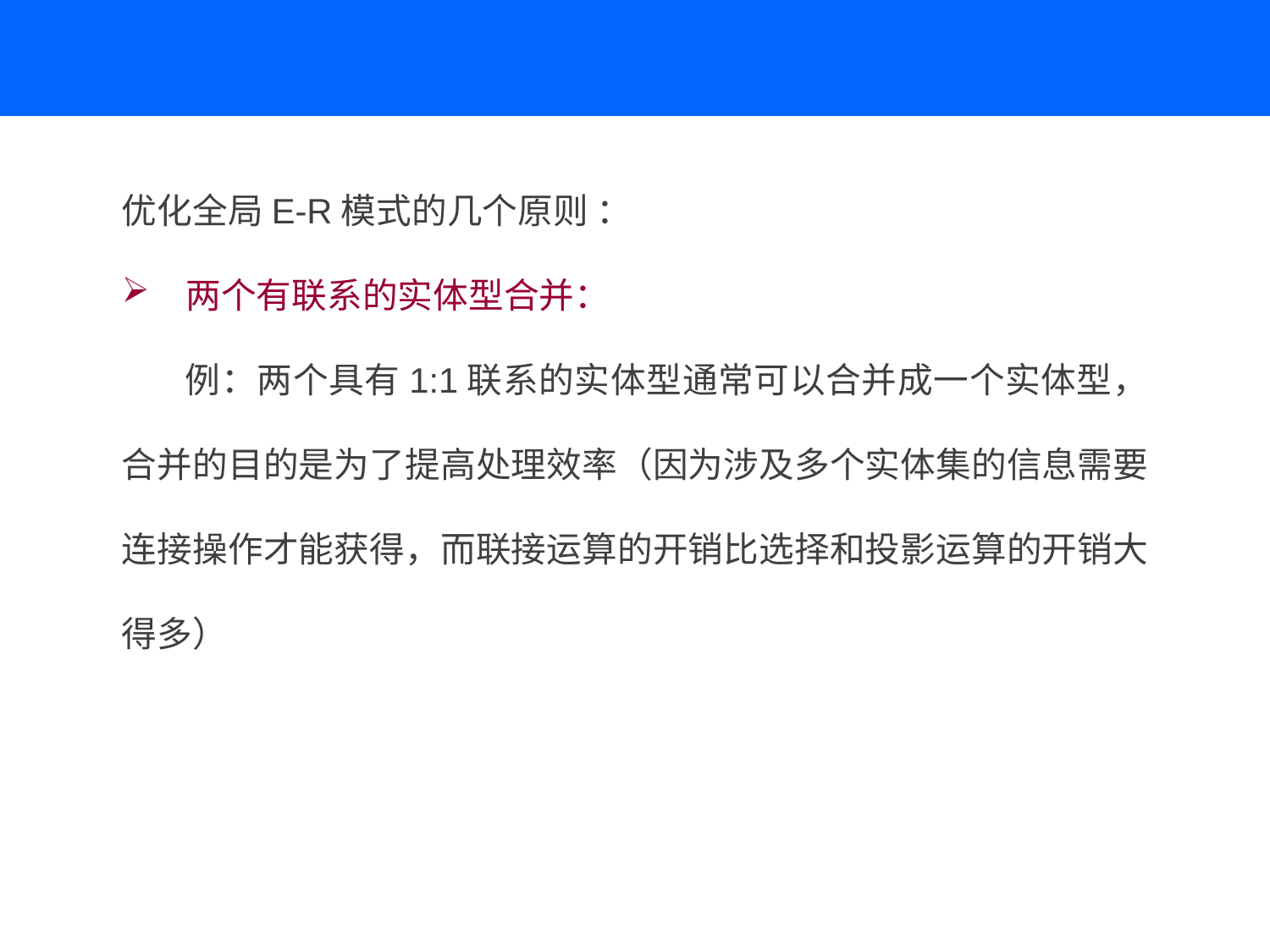

优化全局E-R模式的几个原则 ：
 两个有联系的实体型合并：
例：两个具有1:1联系的实体型通常可以合并成一个实体型，合并的目的是为了提高处理效率（因为涉及多个实体集的信息需要连接操作才能获得，而联接运算的开销比选择和投影运算的开销大得多）